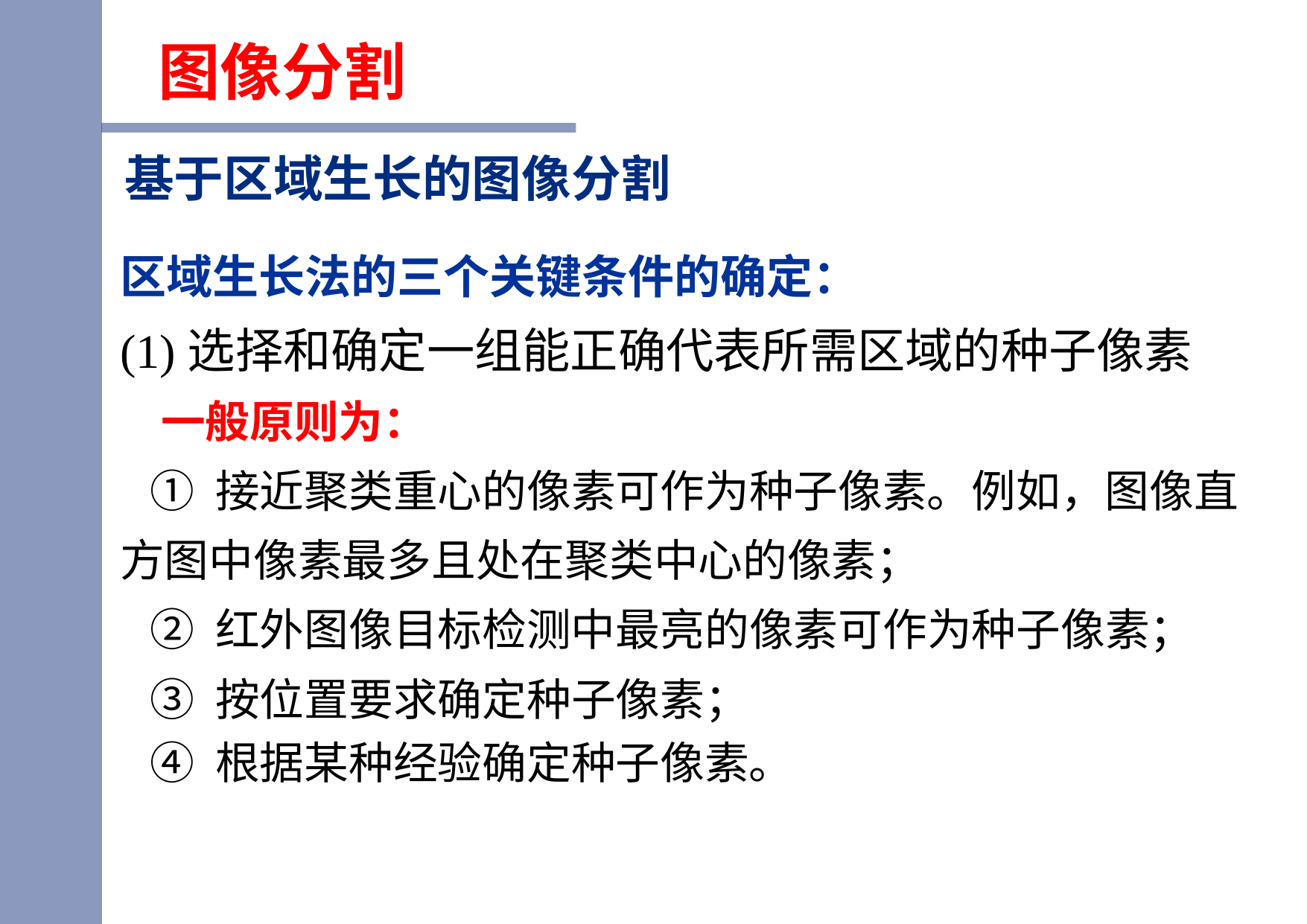

图像分割
基于区域生长的图像分割
区域生长法的三个关键条件的确定：
(1)选择和确定一组能正确代表所需区域的种子像素
   一般原则为：
   ① 接近聚类重心的像素可作为种子像素。例如，图像直方图中像素最多且处在聚类中心的像素；
   ② 红外图像目标检测中最亮的像素可作为种子像素；
   ③ 按位置要求确定种子像素；
   ④ 根据某种经验确定种子像素。